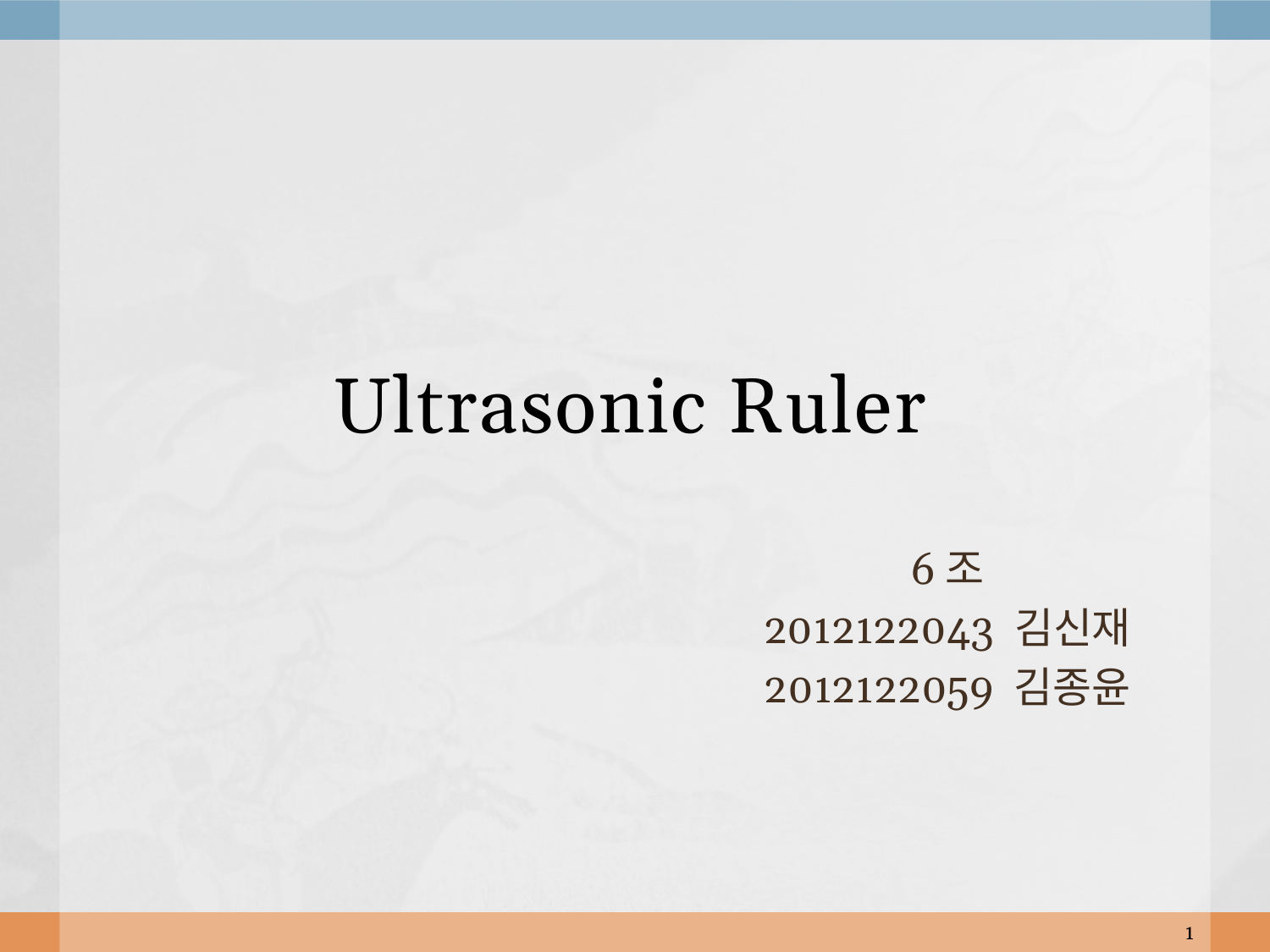

# Ultrasonic Ruler
6조
2012122043 김신재
2012122059 김종윤

1